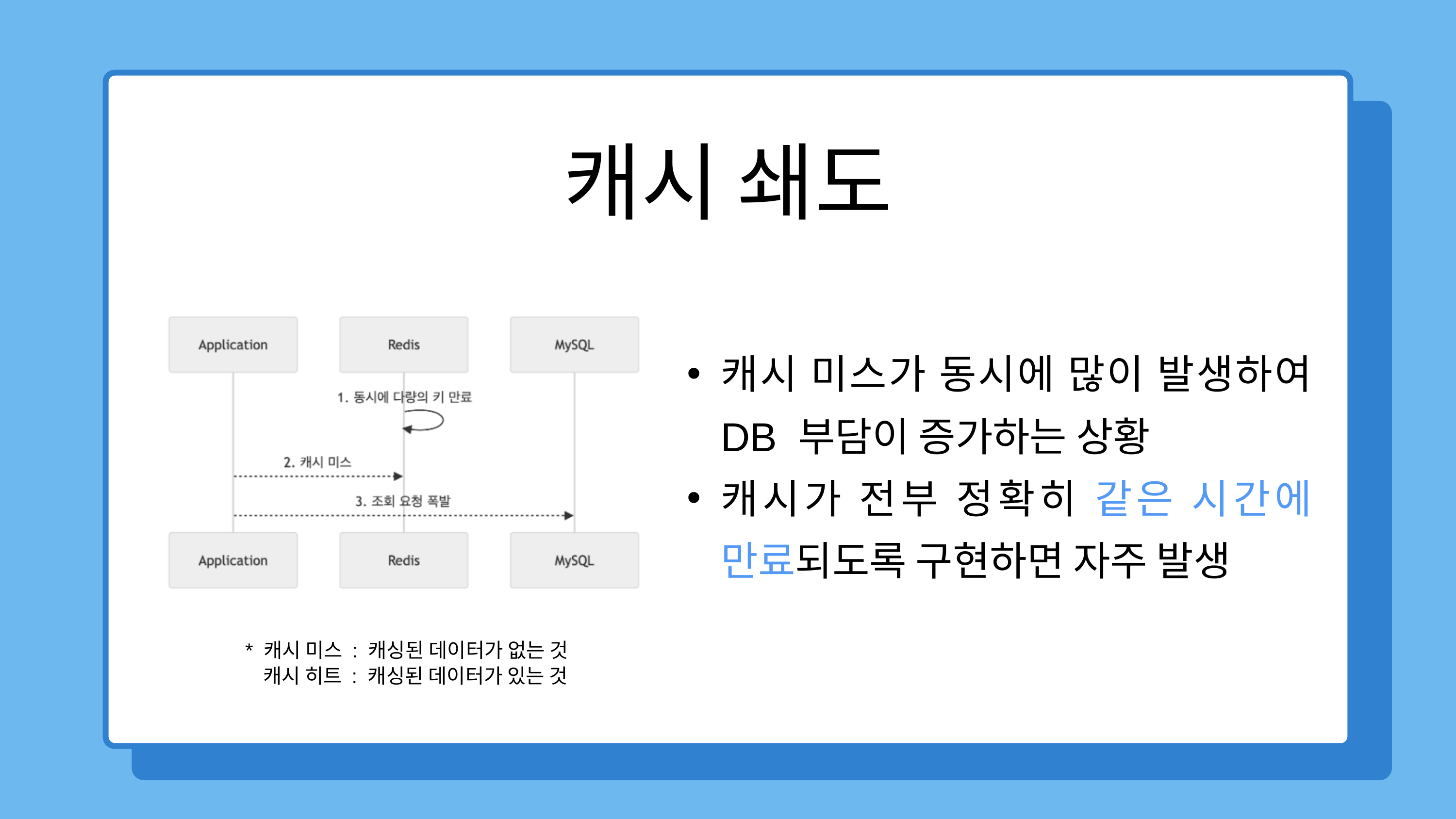

캐시 쇄도

캐시 미스가 동시에 많이 발생하여 DB 부담이 증가하는 상황
캐시가 전부 정확히 같은 시간에 만료되도록 구현하면 자주 발생
 * 캐시 미스 : 캐싱된 데이터가 없는 것
    캐시 히트 : 캐싱된 데이터가 있는 것